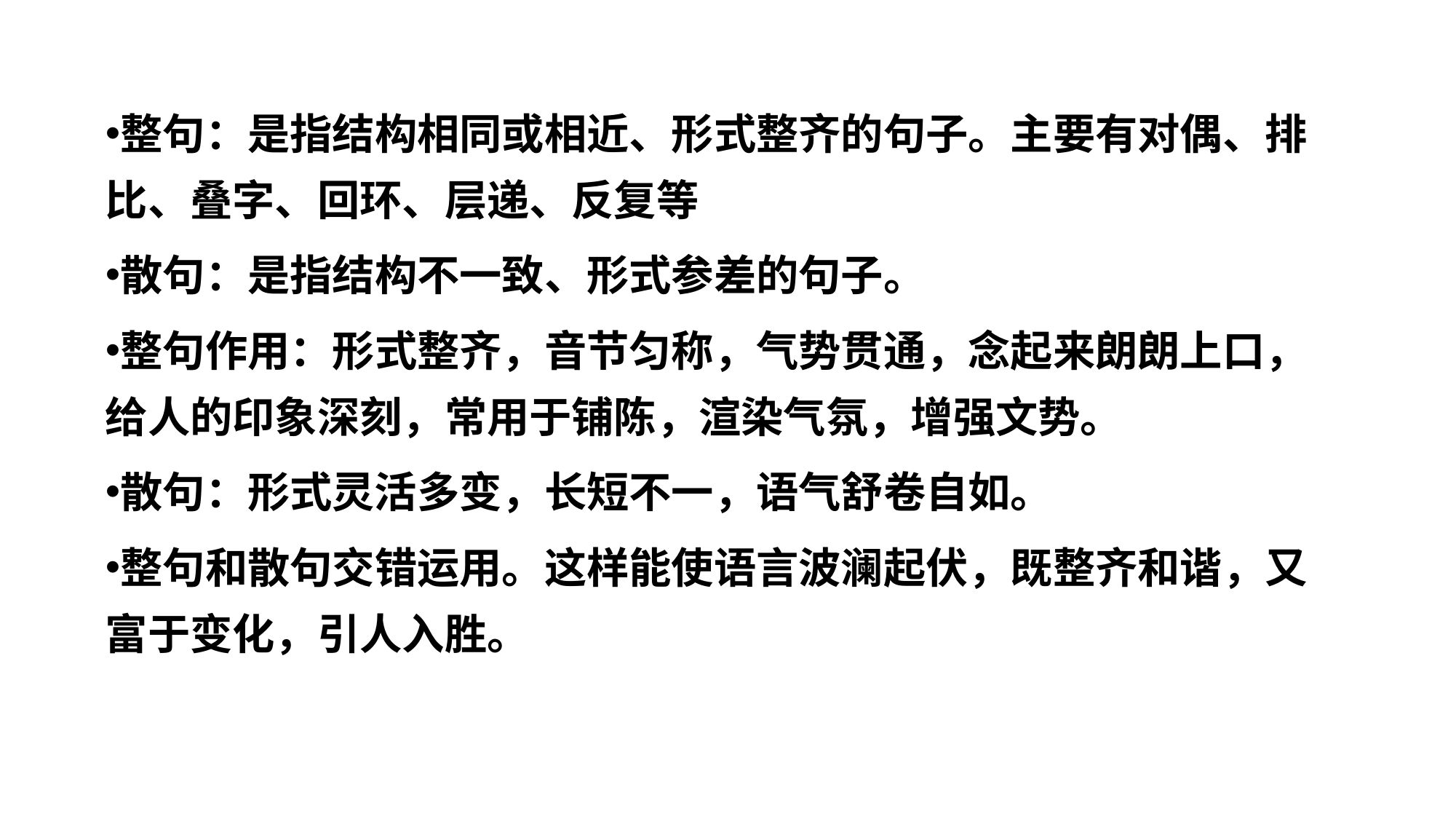

整句：是指结构相同或相近、形式整齐的句子。主要有对偶、排比、叠字、回环、层递、反复等
散句：是指结构不一致、形式参差的句子。
整句作用：形式整齐，音节匀称，气势贯通，念起来朗朗上口，给人的印象深刻，常用于铺陈，渲染气氛，增强文势。
散句：形式灵活多变，长短不一，语气舒卷自如。
整句和散句交错运用。这样能使语言波澜起伏，既整齐和谐，又富于变化，引人入胜。